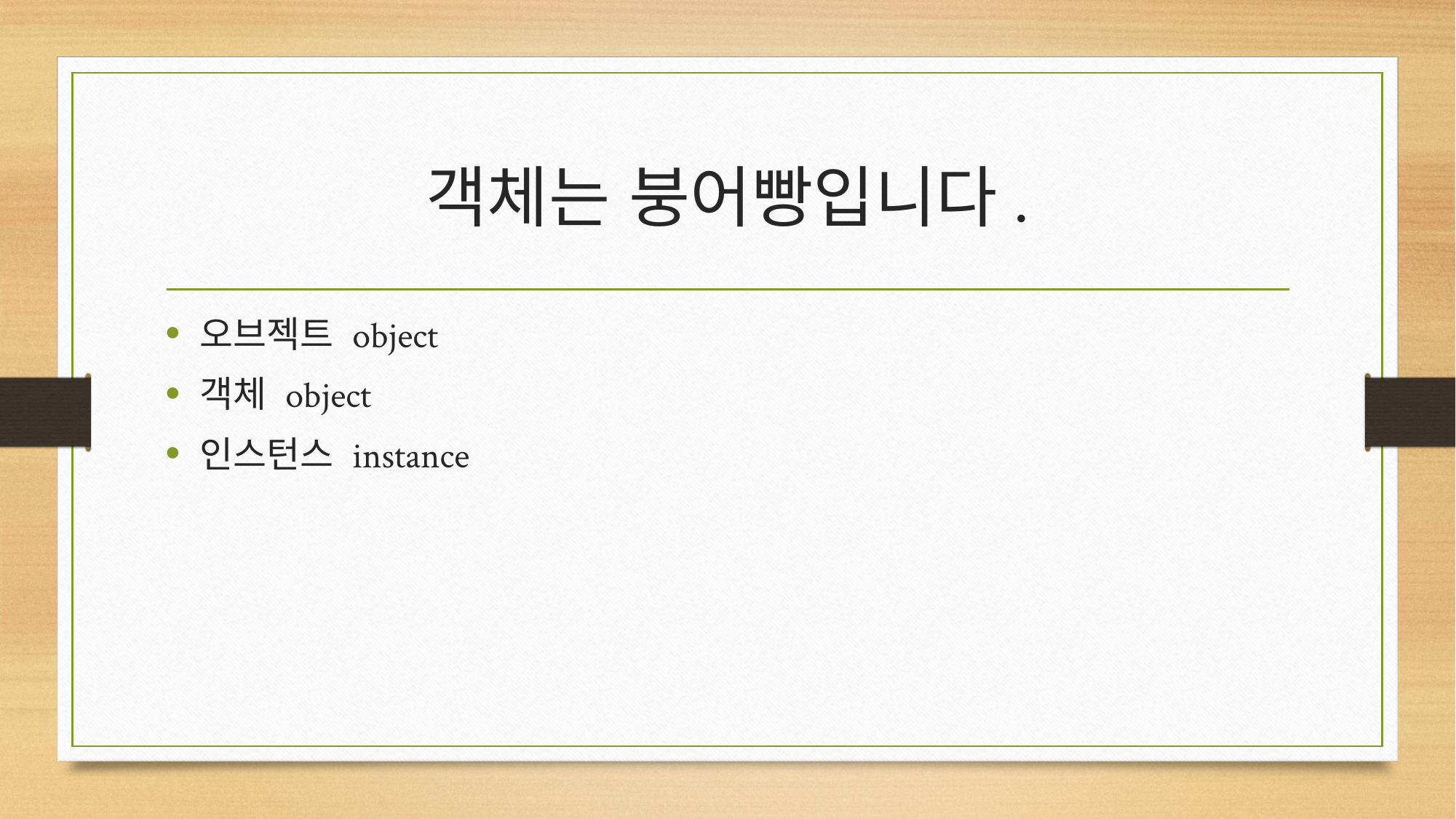

# 객체는 붕어빵입니다.
오브젝트 object
객체 object
인스턴스 instance